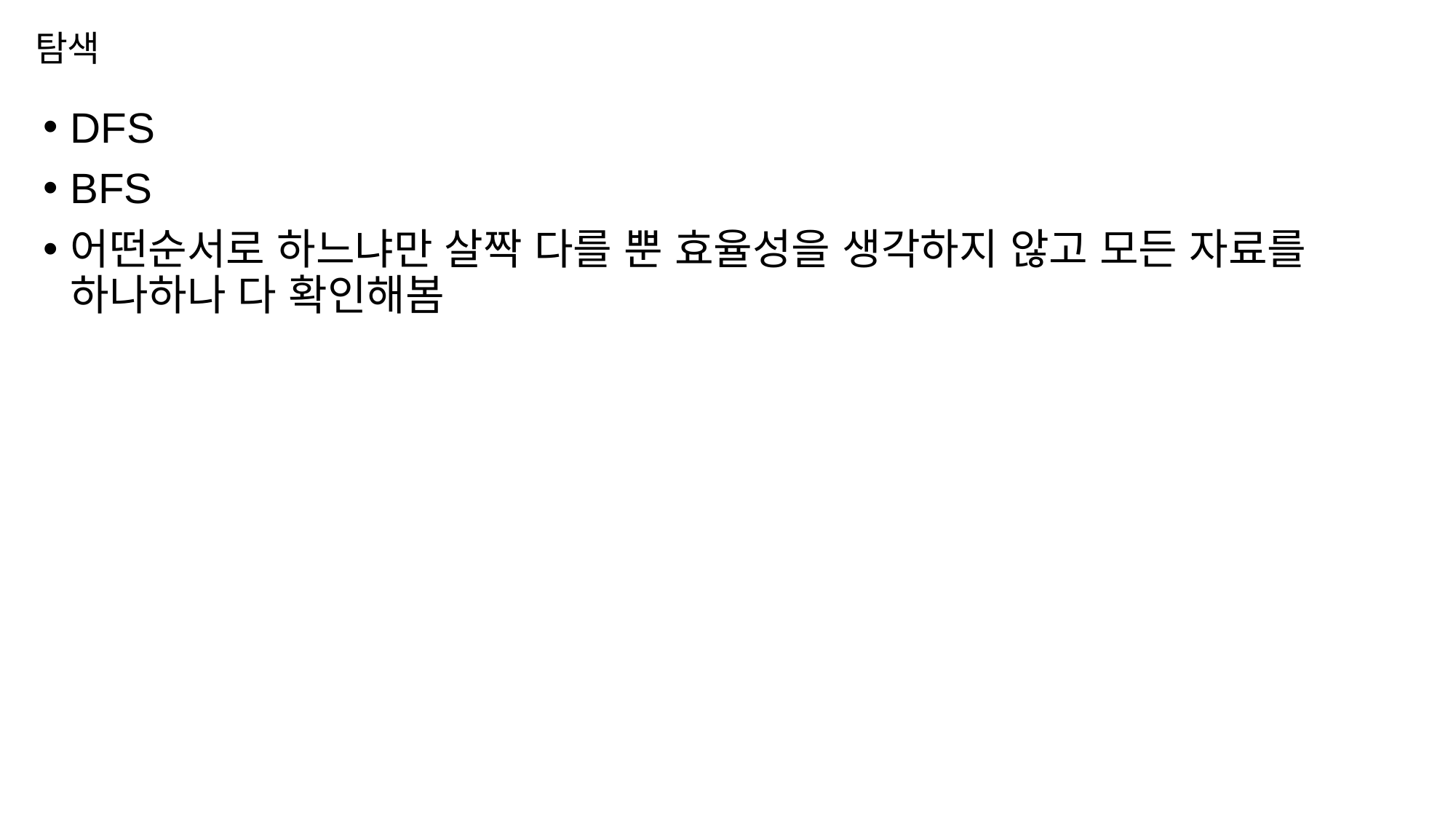

# 탐색
DFS
BFS
어떤순서로 하느냐만 살짝 다를 뿐 효율성을 생각하지 않고 모든 자료를 하나하나 다 확인해봄